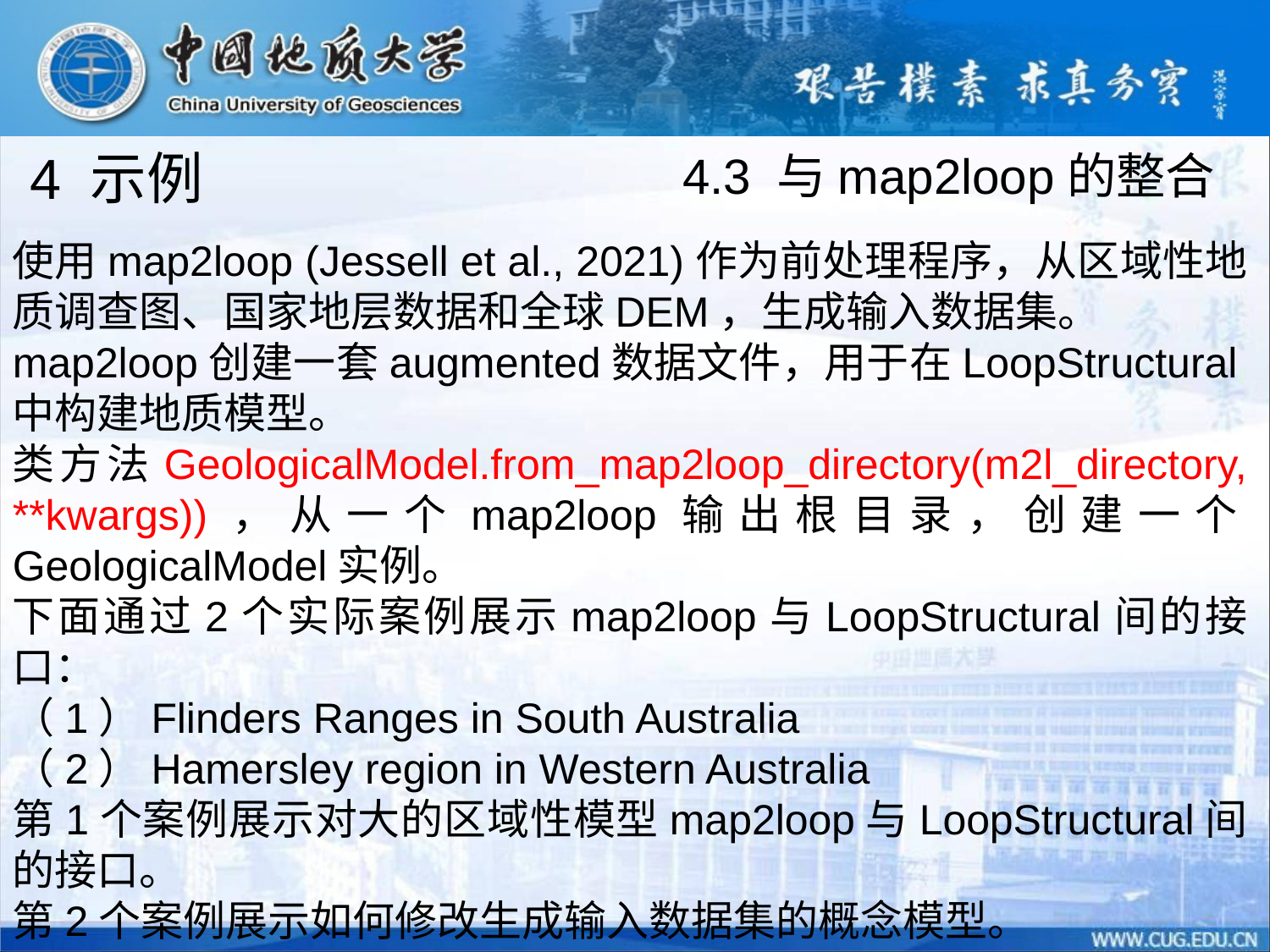

4 示例
4.3 与map2loop的整合
使用map2loop (Jessell et al., 2021)作为前处理程序，从区域性地质调查图、国家地层数据和全球DEM，生成输入数据集。
map2loop创建一套augmented数据文件，用于在LoopStructural中构建地质模型。
类方法GeologicalModel.from_map2loop_directory(m2l_directory, **kwargs))，从一个map2loop输出根目录，创建一个GeologicalModel实例。
下面通过2个实际案例展示map2loop与LoopStructural间的接口：
（1）Flinders Ranges in South Australia
（2）Hamersley region in Western Australia
第1个案例展示对大的区域性模型map2loop与LoopStructural间的接口。
第2个案例展示如何修改生成输入数据集的概念模型。